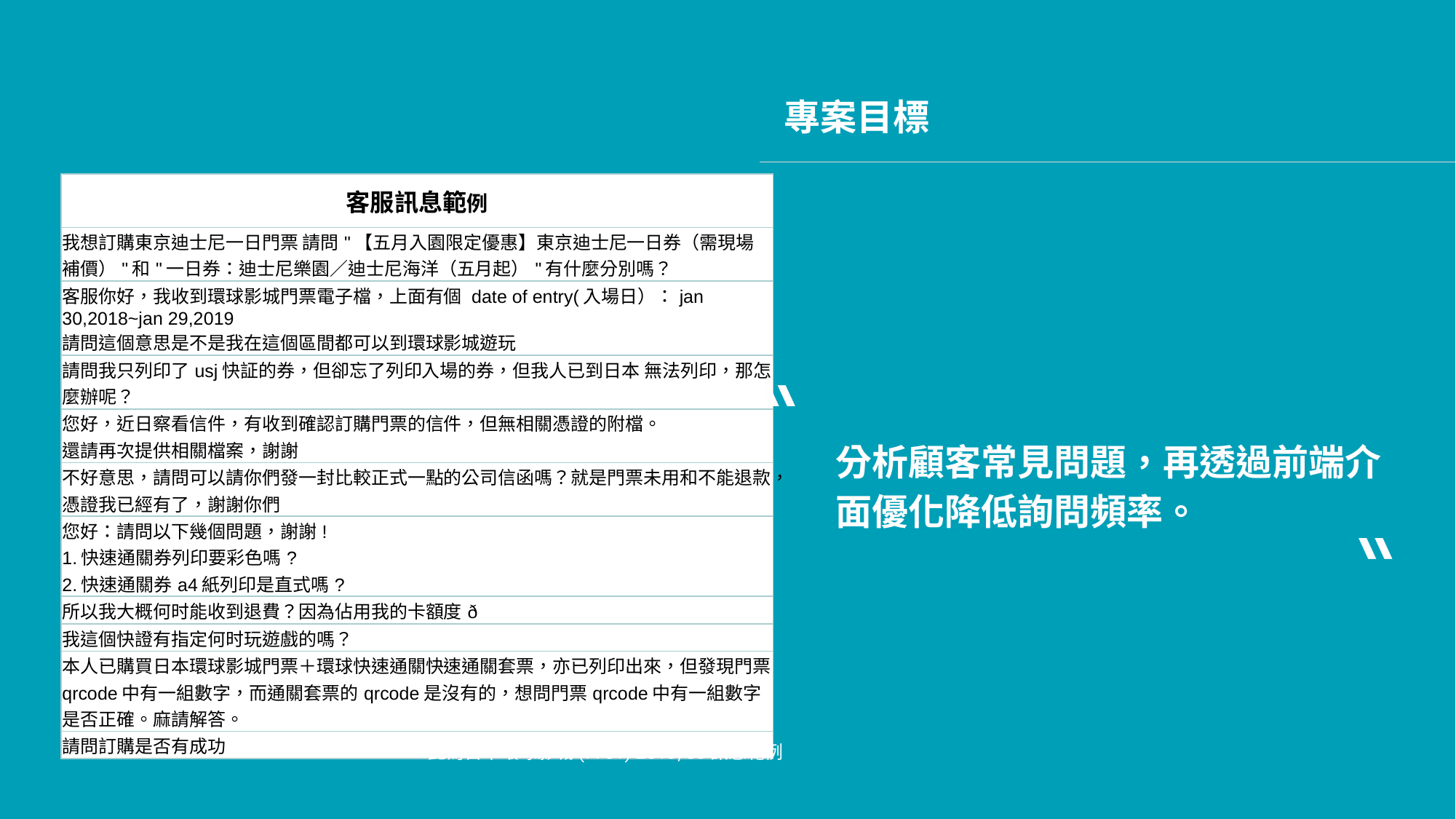

專案目標
| 客服訊息範例 |
| --- |
| 我想訂購東京迪士尼一日門票 請問"【五月入園限定優惠】東京迪士尼一日券（需現場補價）"和"一日券：迪士尼樂園／迪士尼海洋（五月起）"有什麼分別嗎？ |
| 客服你好，我收到環球影城門票電子檔，上面有個 date of entry(入場日）：jan 30,2018~jan 29,2019 請問這個意思是不是我在這個區間都可以到環球影城遊玩 |
| 請問我只列印了usj快証的券，但卻忘了列印入場的券，但我人已到日本 無法列印，那怎麼辦呢？ |
| 您好，近日察看信件，有收到確認訂購門票的信件，但無相關憑證的附檔。 還請再次提供相關檔案，謝謝 |
| 不好意思，請問可以請你們發一封比較正式一點的公司信函嗎？就是門票未用和不能退款，憑證我已經有了，謝謝你們 |
| 您好：請問以下幾個問題，謝謝! 1.快速通關券列印要彩色嗎? 2.快速通關券a4紙列印是直式嗎? |
| 所以我大概何时能收到退費？因為佔用我的卡額度ð |
| 我這個快證有指定何时玩遊戲的嗎？ |
| 本人已購買日本環球影城門票＋環球快速通關快速通關套票，亦已列印出來，但發現門票qrcode中有一組數字，而通關套票的qrcode是沒有的，想問門票qrcode中有一組數字是否正確。麻請解答。 |
| 請問訂購是否有成功 |
“
分析顧客常見問題，再透過前端介面優化降低詢問頻率。
“
*此為日本環球影城(7781) 2018/05訊息範例